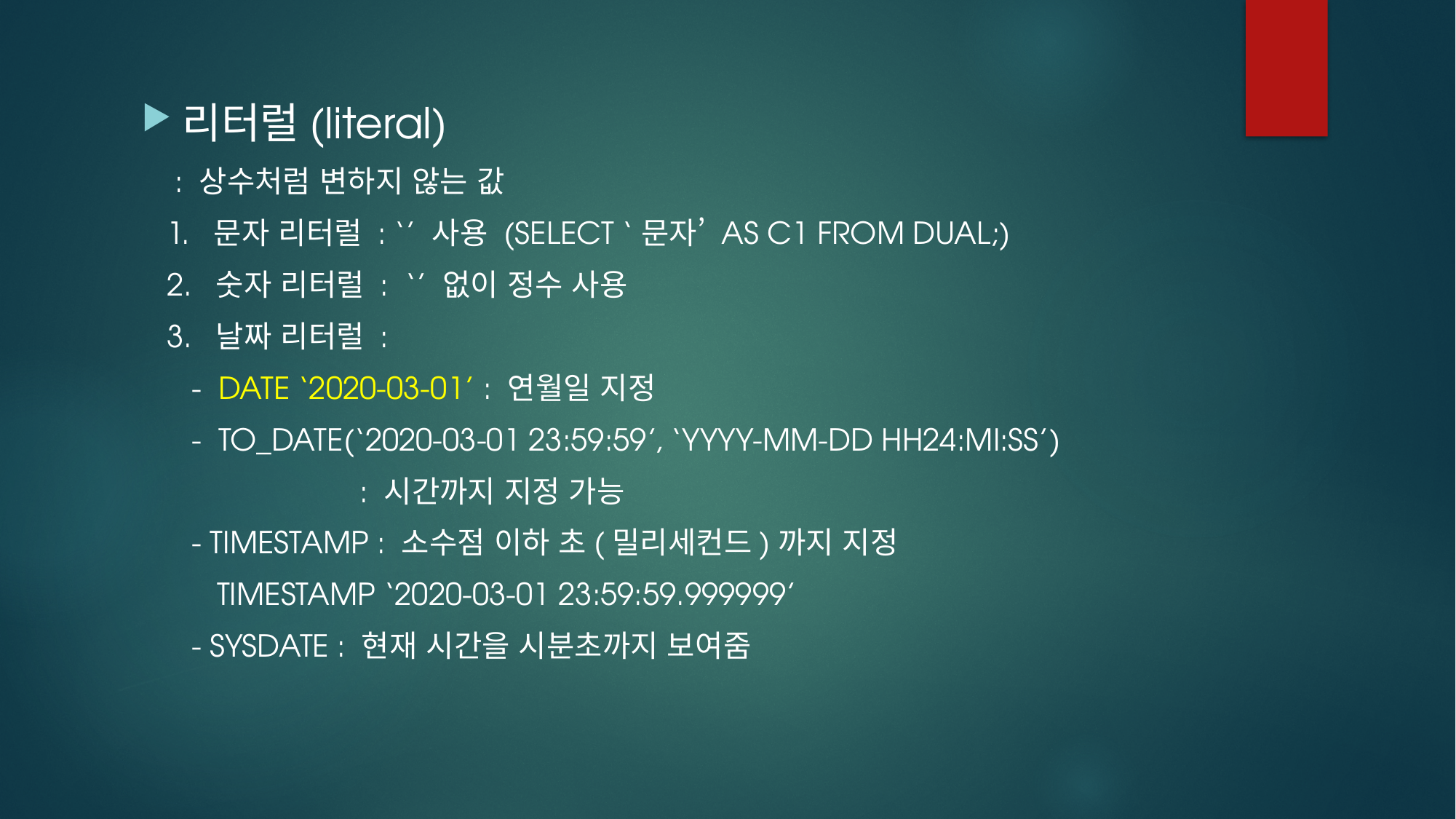

리터럴(literal)
    : 상수처럼 변하지 않는 값
   1.  문자 리터럴 : ‘’ 사용 (SELECT ‘문자’ AS C1 FROM DUAL;)
   2.  숫자 리터럴 :  ‘’ 없이 정수 사용
   3.  날짜 리터럴 :
      -  DATE ‘2020-03-01’ : 연월일 지정
      -  TO_DATE(‘2020-03-01 23:59:59’, ‘YYYY-MM-DD HH24:MI:SS’)
		: 시간까지 지정 가능
      - TIMESTAMP : 소수점 이하 초(밀리세컨드)까지 지정
         TIMESTAMP ‘2020-03-01 23:59:59.999999’
      - SYSDATE : 현재 시간을 시분초까지 보여줌